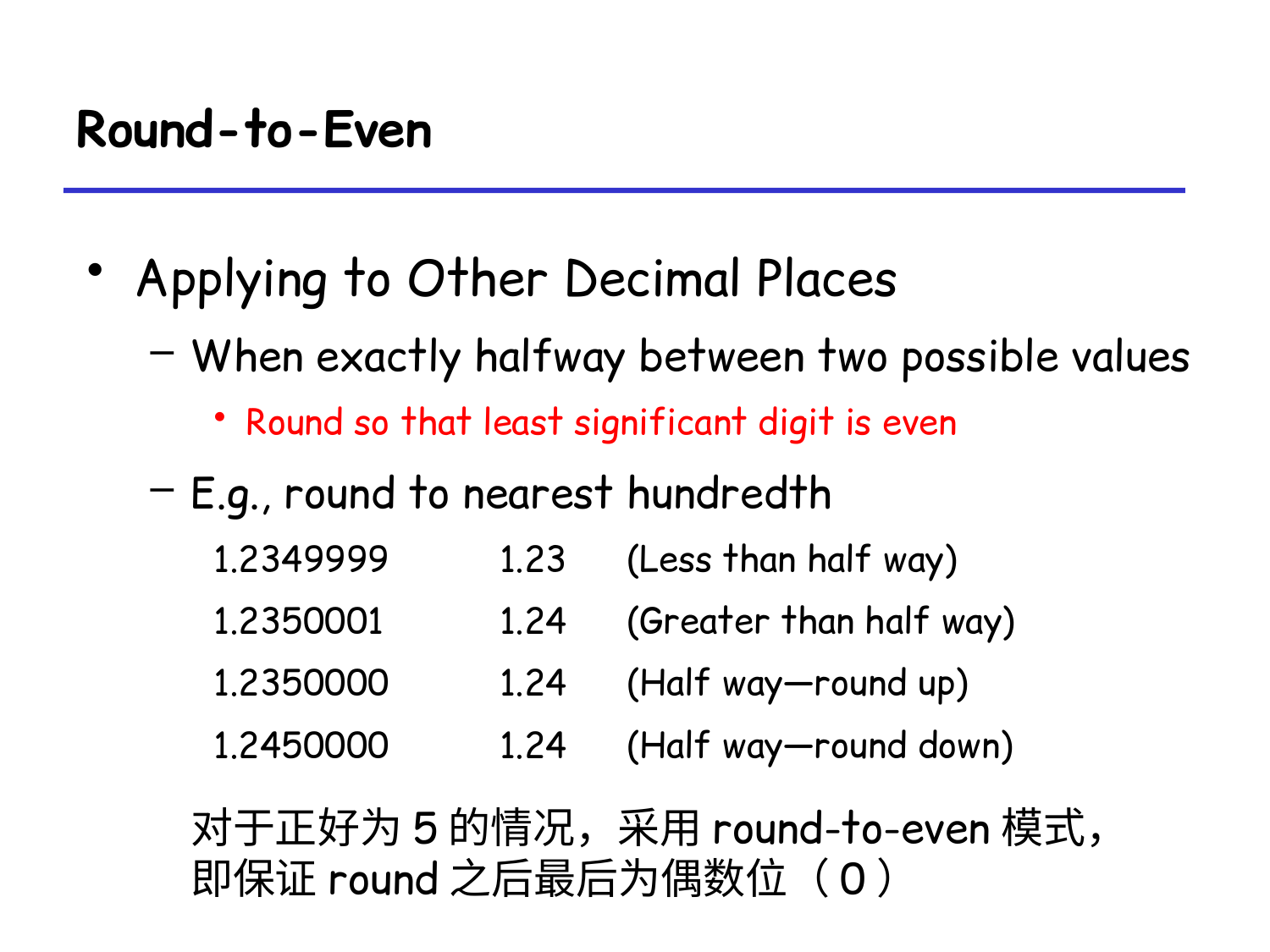

# Round-to-Even
Applying to Other Decimal Places
When exactly halfway between two possible values
Round so that least significant digit is even
E.g., round to nearest hundredth
1.2349999	1.23	(Less than half way)
1.2350001	1.24	(Greater than half way)
1.2350000	1.24	(Half way—round up)
1.2450000	1.24	(Half way—round down)
对于正好为5的情况，采用round-to-even模式，
即保证round之后最后为偶数位（0）
31